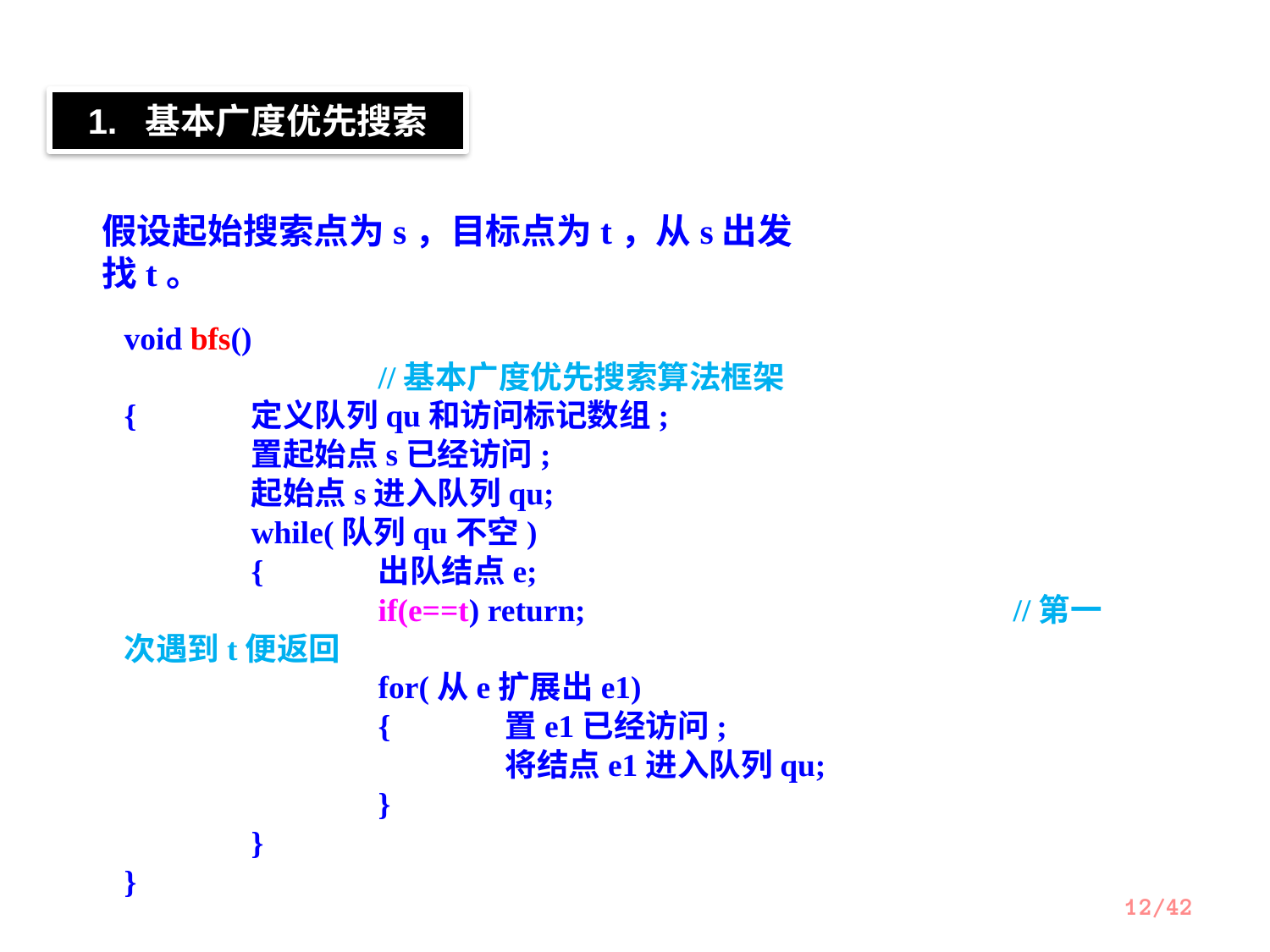

1.  基本广度优先搜索
假设起始搜索点为s，目标点为t，从s出发找t。
void bfs()								//基本广度优先搜索算法框架
{	定义队列qu和访问标记数组;
	置起始点s已经访问;
	起始点s进入队列qu;
	while(队列qu不空)
	{	出队结点e;
		if(e==t) return;				//第一次遇到t便返回
		for(从e扩展出e1)
		{	置e1已经访问;
			将结点e1进入队列qu;
		}
	}
}
12/42